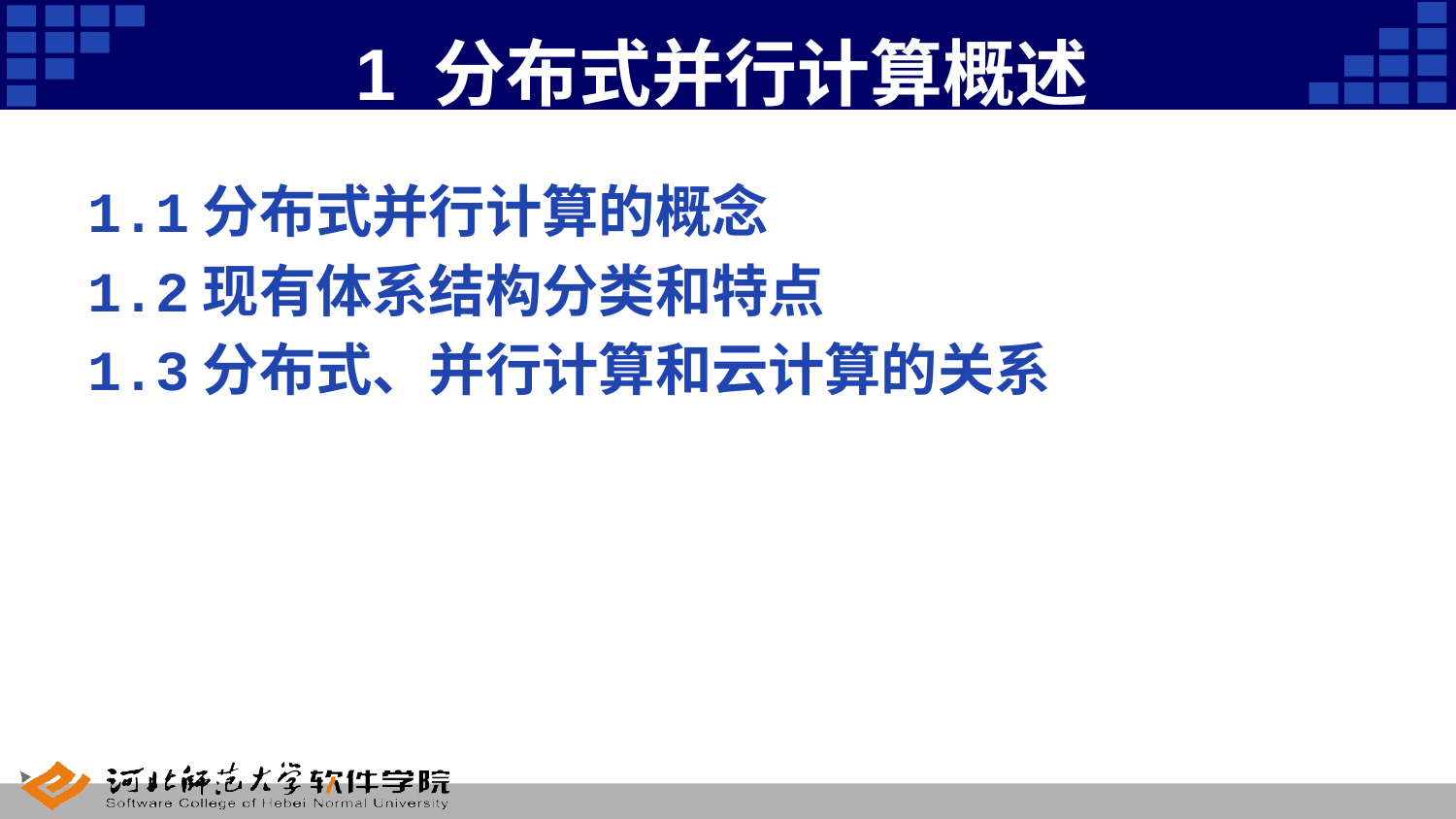

# 1 分布式并行计算概述
1.1分布式并行计算的概念
1.2现有体系结构分类和特点
1.3分布式、并行计算和云计算的关系